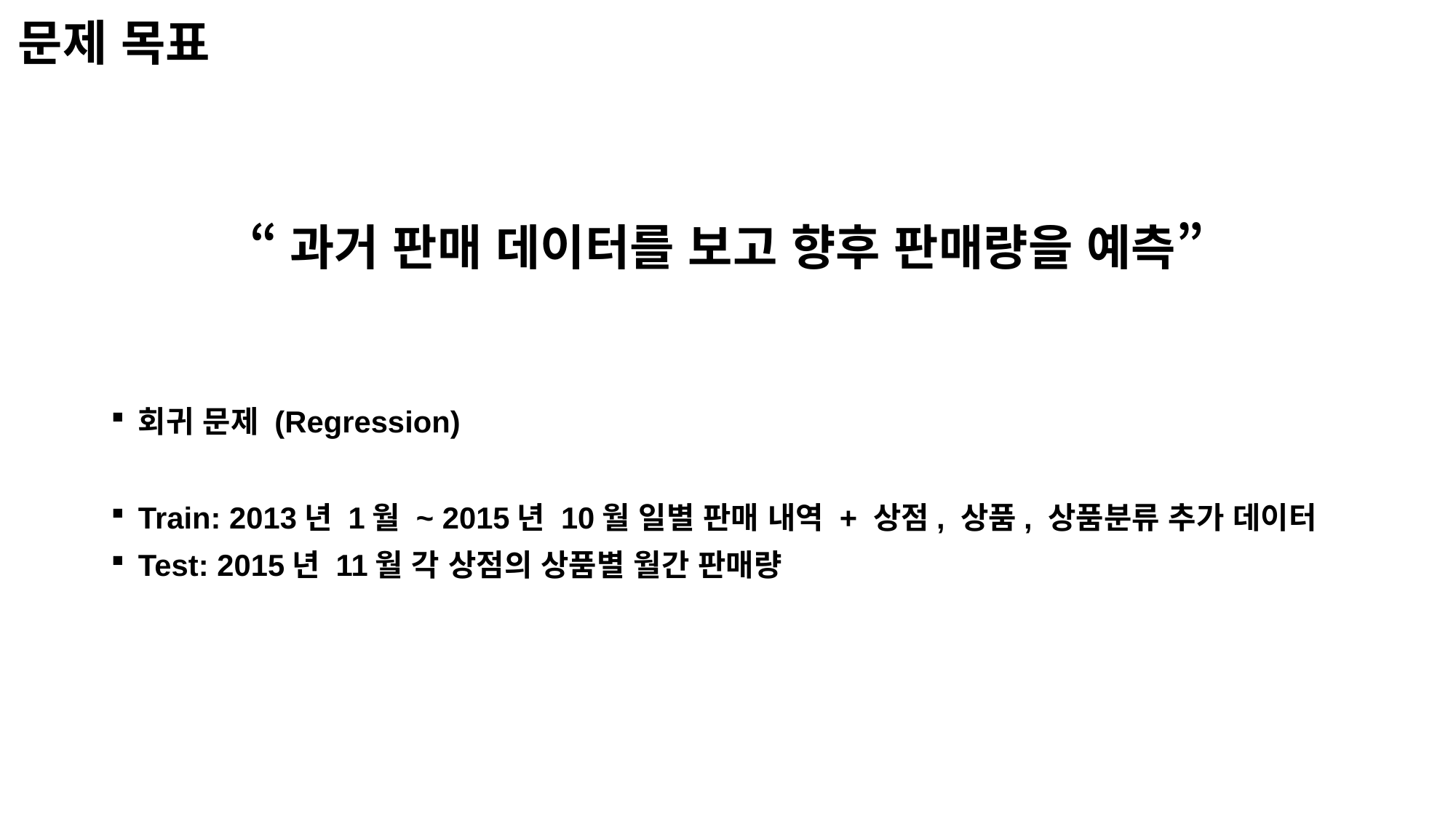

# 문제 목표
“과거 판매 데이터를 보고 향후 판매량을 예측”

회귀 문제 (Regression)

Train: 2013년 1월 ~ 2015년 10월 일별 판매 내역 + 상점, 상품, 상품분류 추가 데이터
Test: 2015년 11월 각 상점의 상품별 월간 판매량